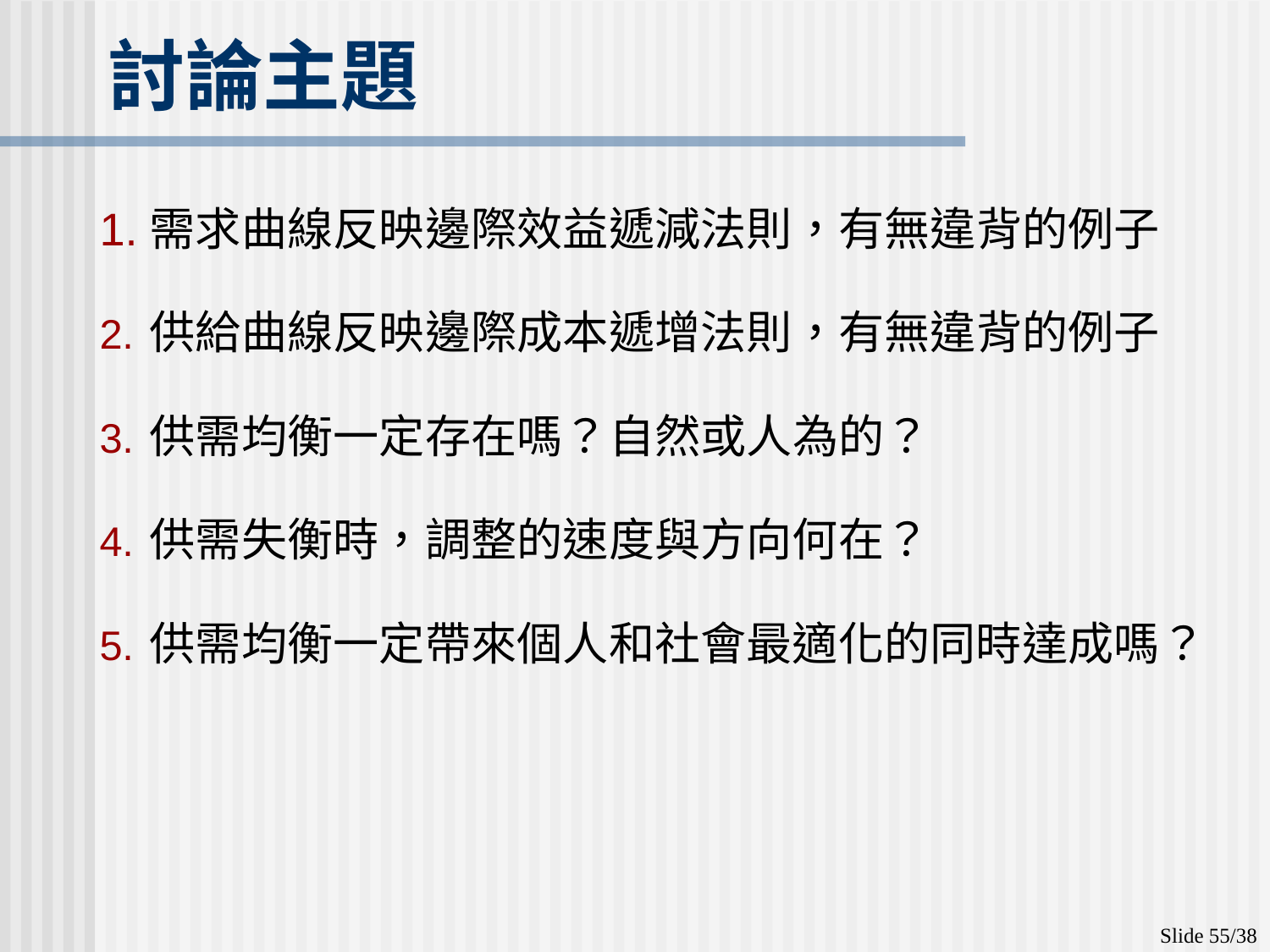

討論主題
需求曲線反映邊際效益遞減法則，有無違背的例子
供給曲線反映邊際成本遞增法則，有無違背的例子
供需均衡一定存在嗎？自然或人為的？
供需失衡時，調整的速度與方向何在？
供需均衡一定帶來個人和社會最適化的同時達成嗎？

Slide 55/38